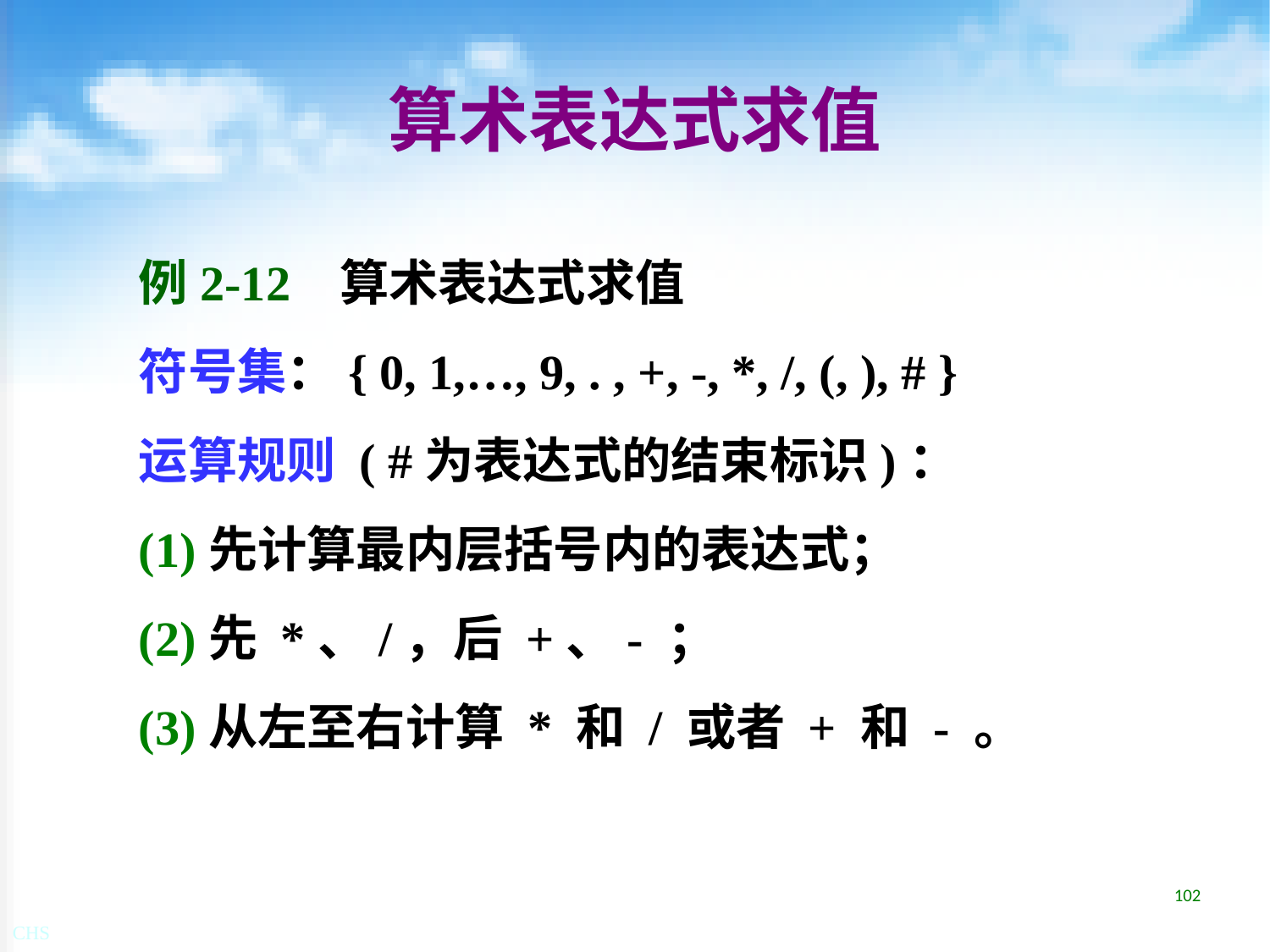

# 算术表达式求值
例2-12   算术表达式求值
符号集：{ 0, 1,…, 9, . , +, -, *, /, (, ), # }
运算规则 ( #为表达式的结束标识)：
(1)先计算最内层括号内的表达式；
(2)先 *、/，后 +、- ；
(3)从左至右计算 * 和 / 或者 + 和 - 。
102